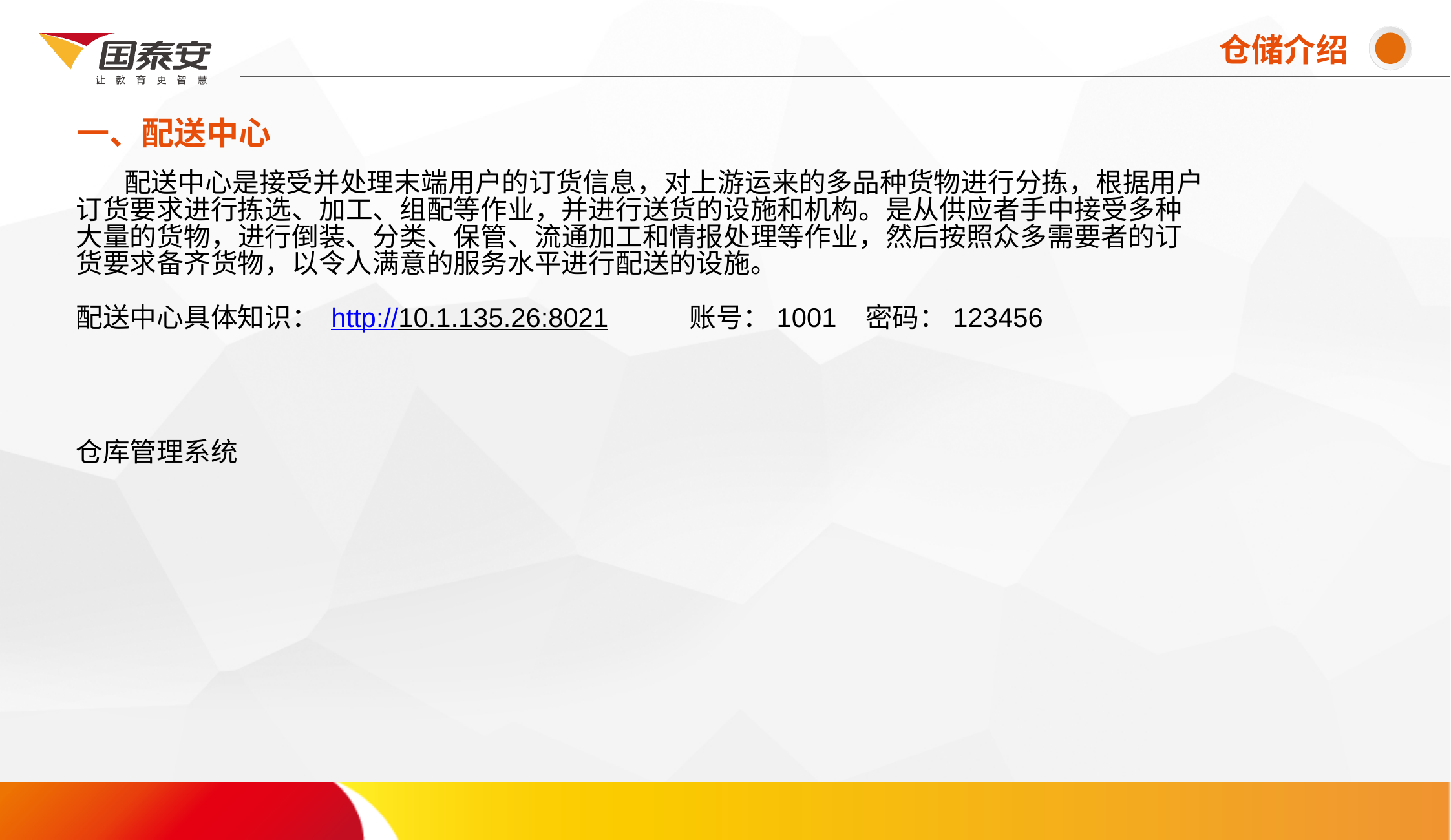

仓储介绍
一、配送中心
# 配送中心是接受并处理末端用户的订货信息，对上游运来的多品种货物进行分拣，根据用户订货要求进行拣选、加工、组配等作业，并进行送货的设施和机构。是从供应者手中接受多种大量的货物，进行倒装、分类、保管、流通加工和情报处理等作业，然后按照众多需要者的订货要求备齐货物，以令人满意的服务水平进行配送的设施。 配送中心具体知识： http://10.1.135.26:8021          账号：1001	 密码：123456 仓库管理系统